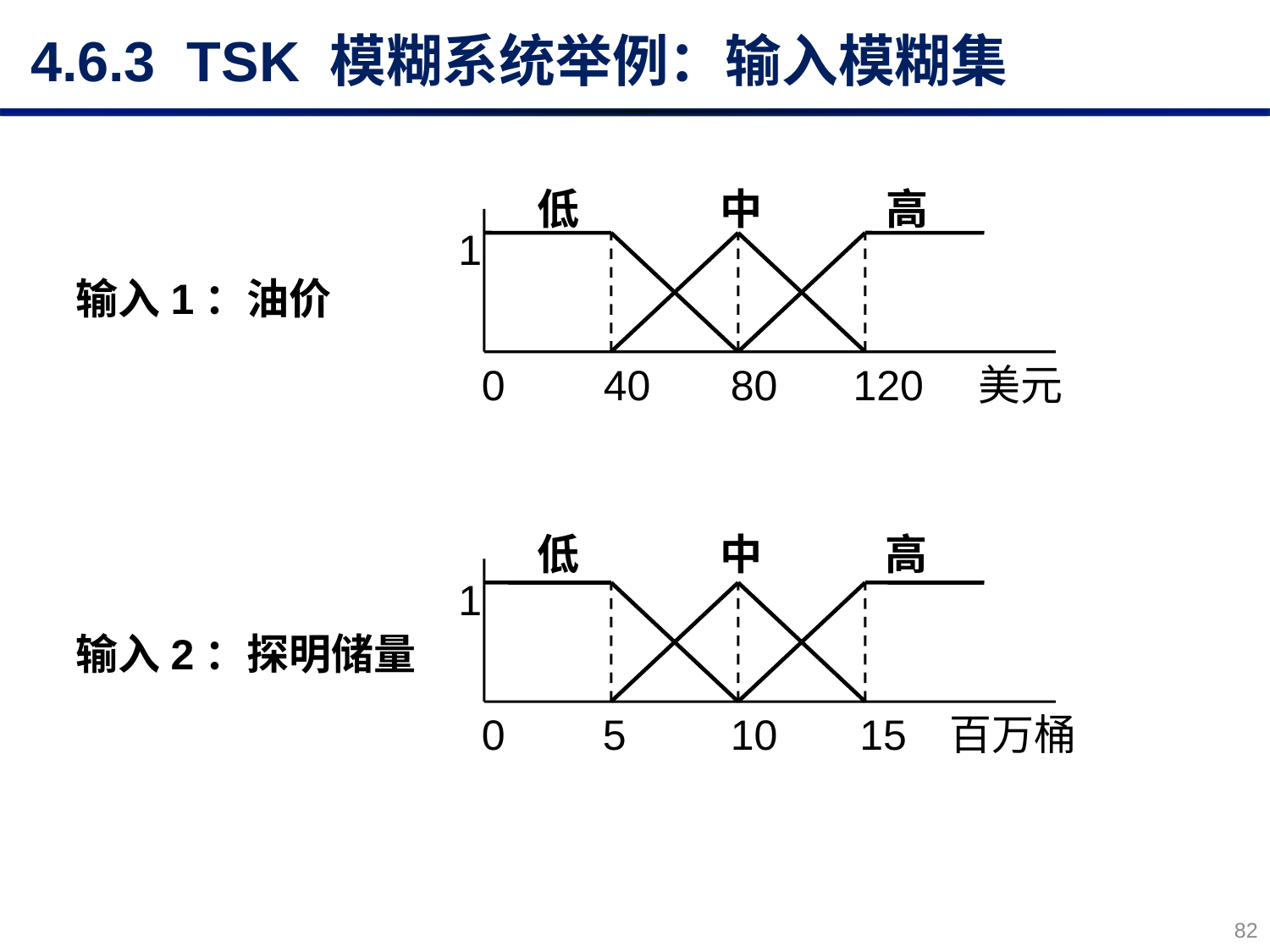

4.6.3  TSK 模糊系统举例：输入模糊集
低
中
高

1

0
40
80
120
美元
输入1：油价

输入2：探明储量
低
中
高

1

0
5
10
15
百万桶
82